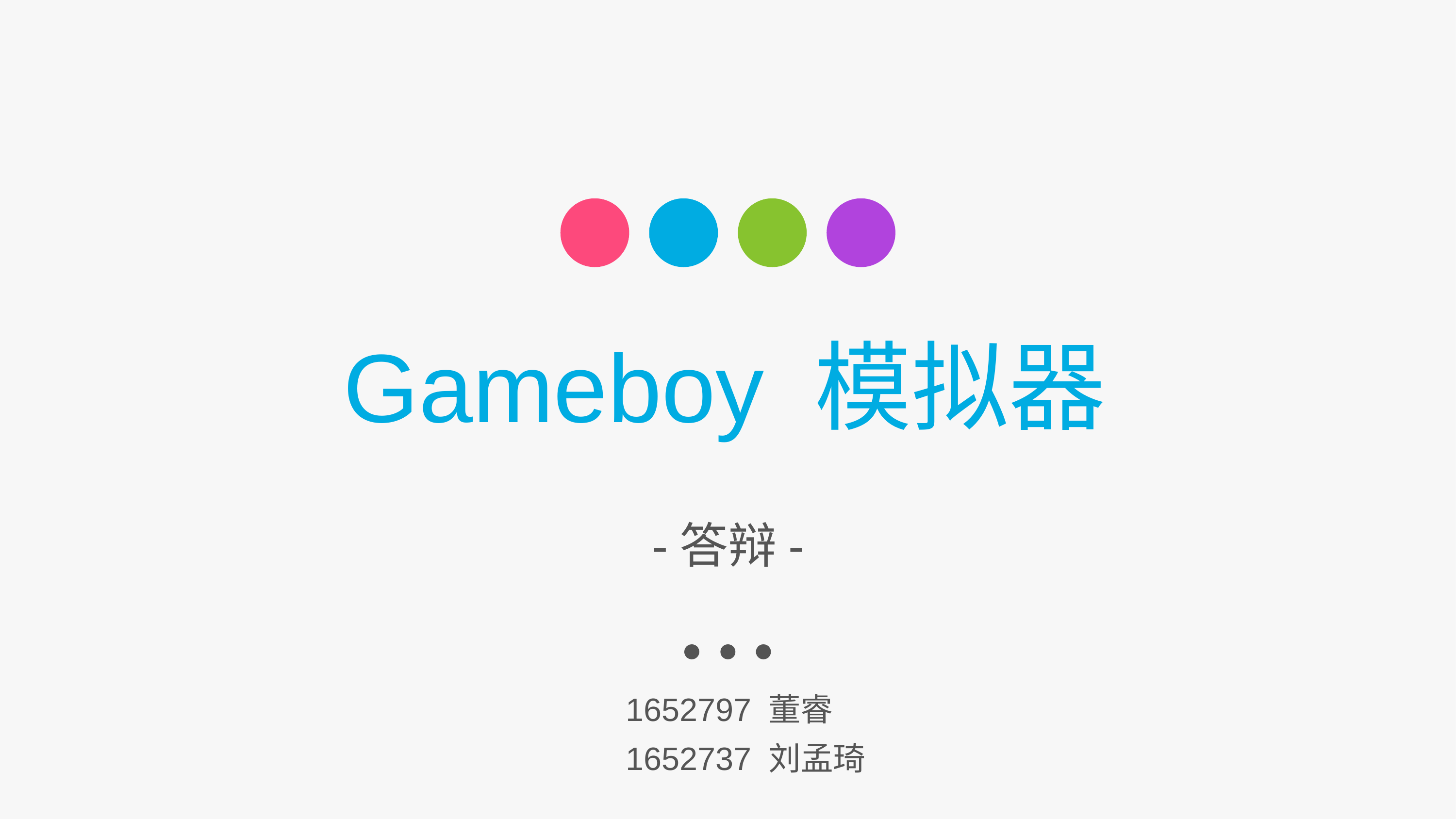

# Gameboy 模拟器
-答辩-
1652797 董睿
1652737 刘孟琦